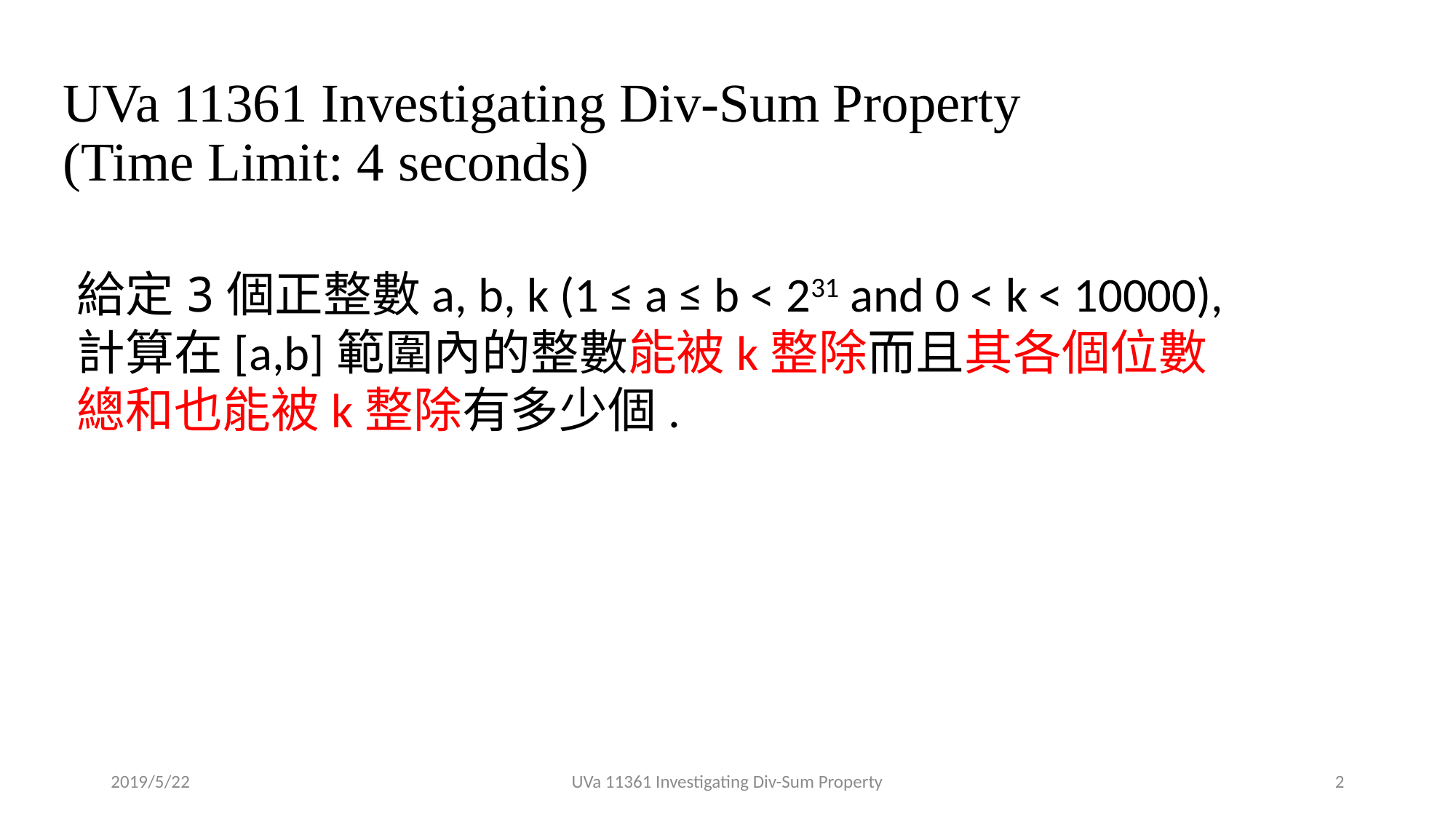

# UVa 11361 Investigating Div-Sum Property (Time Limit: 4 seconds)
給定3個正整數a, b, k (1 ≤ a ≤ b < 231 and 0 < k < 10000), 計算在[a,b]範圍內的整數能被k整除而且其各個位數總和也能被k整除有多少個.
2019/5/22
UVa 11361 Investigating Div-Sum Property
2